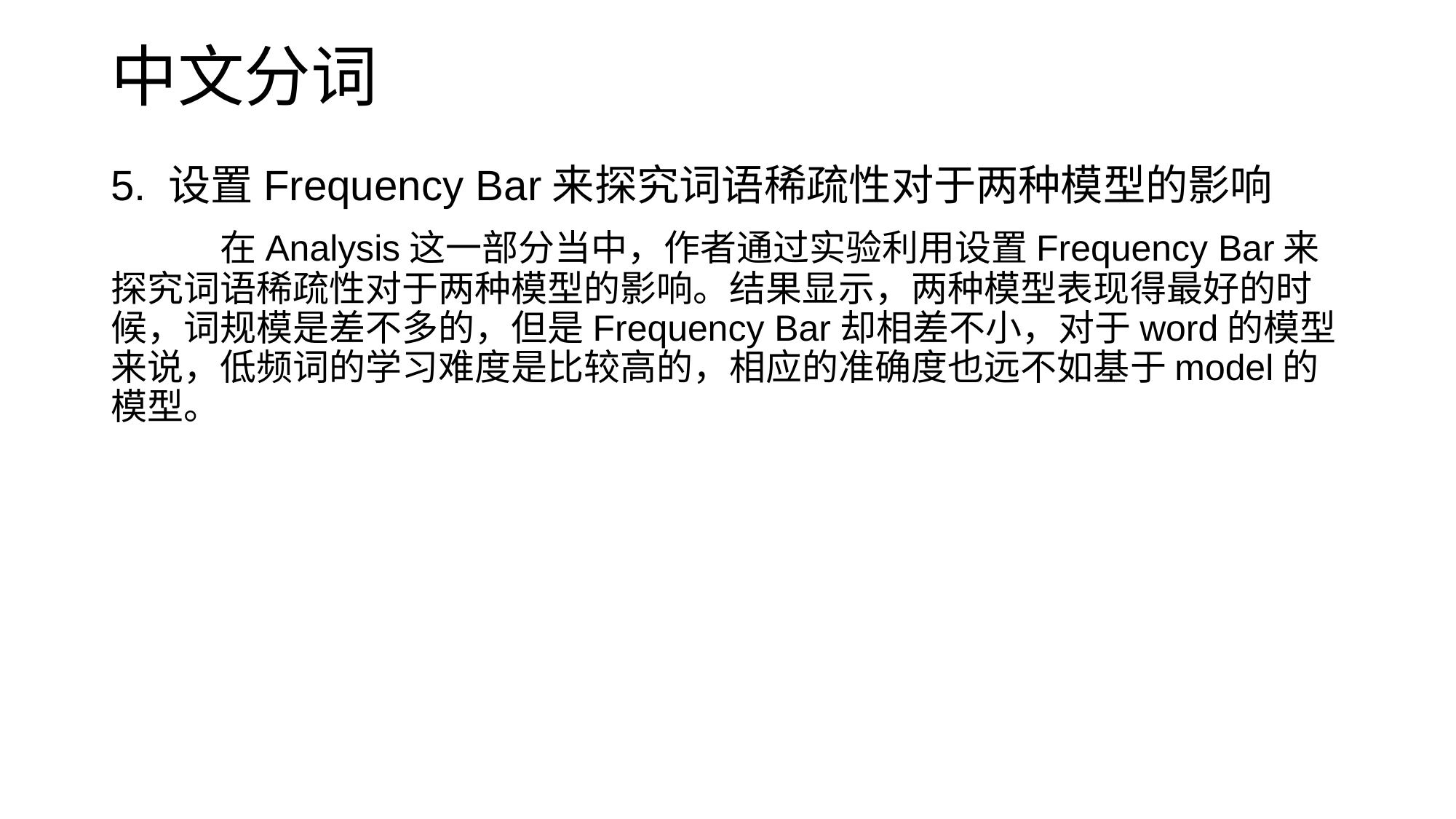

中文分词
5. 设置Frequency Bar来探究词语稀疏性对于两种模型的影响
	在Analysis这一部分当中，作者通过实验利用设置Frequency Bar来探究词语稀疏性对于两种模型的影响。结果显示，两种模型表现得最好的时候，词规模是差不多的，但是Frequency Bar却相差不小，对于word的模型来说，低频词的学习难度是比较高的，相应的准确度也远不如基于model的模型。